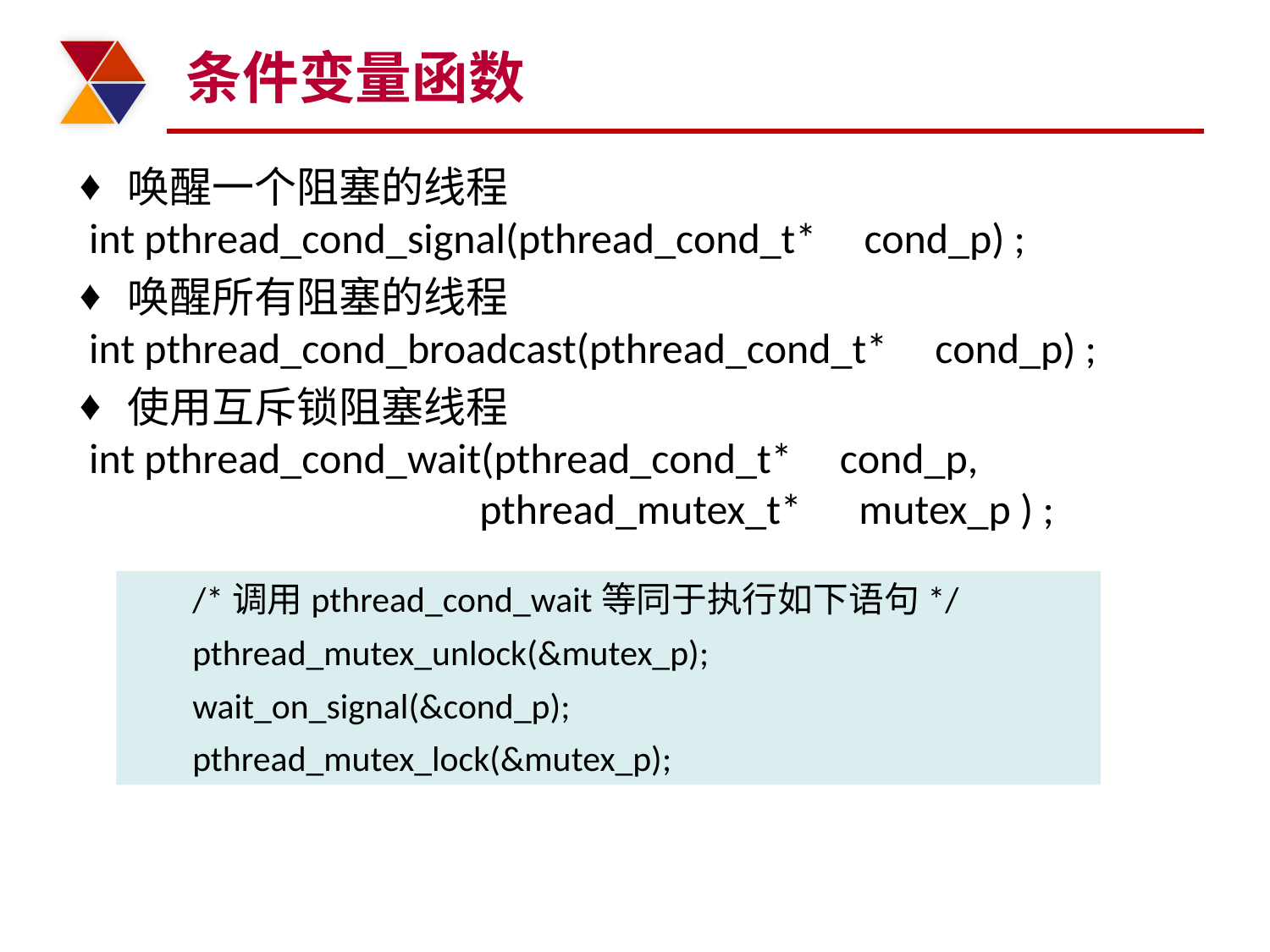

# 条件变量函数
唤醒一个阻塞的线程
 int pthread_cond_signal(pthread_cond_t*     cond_p) ;
唤醒所有阻塞的线程
 int pthread_cond_broadcast(pthread_cond_t*     cond_p) ;
使用互斥锁阻塞线程
 int pthread_cond_wait(pthread_cond_t*     cond_p,
                                          pthread_mutex_t*      mutex_p ) ;

/*调用pthread_cond_wait等同于执行如下语句*/
pthread_mutex_unlock(&mutex_p);
wait_on_signal(&cond_p);
pthread_mutex_lock(&mutex_p);